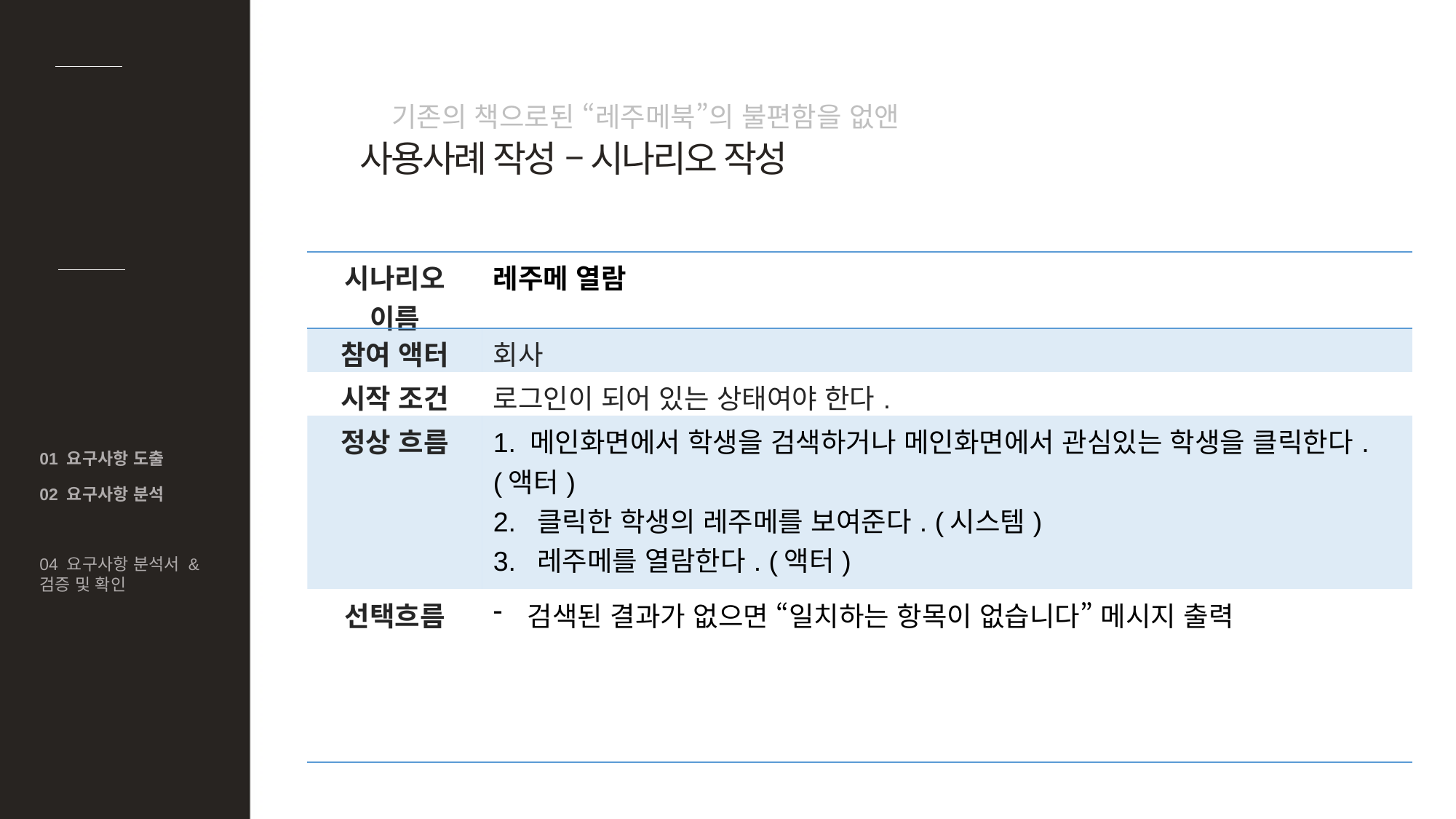

#
기존의 책으로된 “레주메북”의 불편함을 없앤
04
요구분석
사용사례 작성 – 시나리오 작성
| 시나리오 이름 | 레주메 열람 |
| --- | --- |
| 참여 액터 | 회사 |
| 시작 조건 | 로그인이 되어 있는 상태여야 한다. |
| 정상 흐름 | 1. 메인화면에서 학생을 검색하거나 메인화면에서 관심있는 학생을 클릭한다. (액터) 2. 클릭한 학생의 레주메를 보여준다. (시스템) 3. 레주메를 열람한다. (액터) |
| 선택흐름 | 검색된 결과가 없으면 “일치하는 항목이 없습니다” 메시지 출력 |
01 요구사항 도출
02 요구사항 분석
03 사용사례 작성
04 요구사항 분석서 & 검증 및 확인